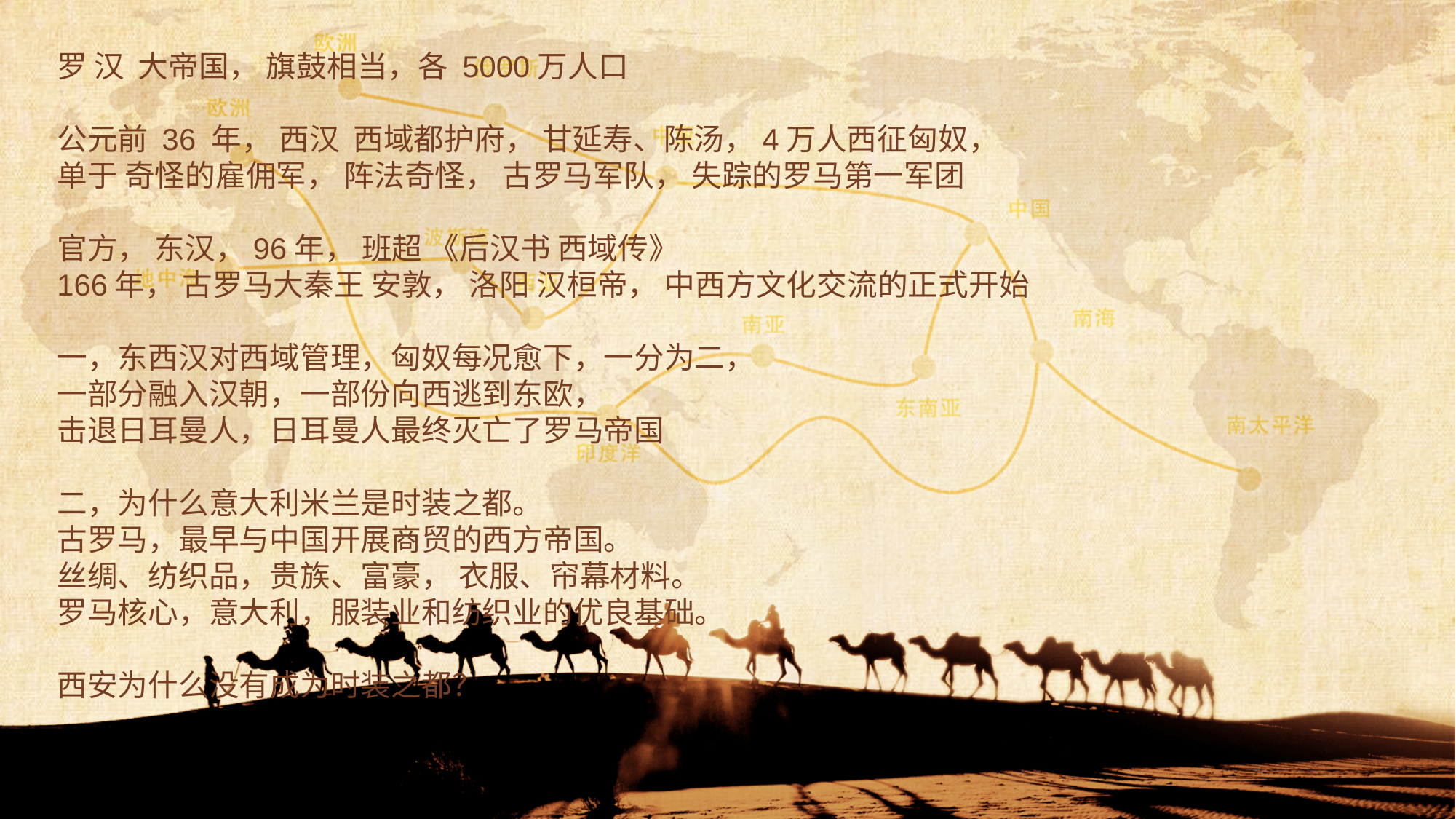

罗 汉  大帝国， 旗鼓相当，各 5000万人口

公元前 36 年， 西汉  西域都护府， 甘延寿、陈汤，4万人西征匈奴，
单于 奇怪的雇佣军， 阵法奇怪， 古罗马军队， 失踪的罗马第一军团

官方， 东汉，96年， 班超 《后汉书 西域传》
166年， 古罗马大秦王 安敦， 洛阳 汉桓帝， 中西方文化交流的正式开始

一，东西汉对西域管理，匈奴每况愈下，一分为二，
一部分融入汉朝，一部份向西逃到东欧，
击退日耳曼人，日耳曼人最终灭亡了罗马帝国

二，为什么意大利米兰是时装之都。
古罗马，最早与中国开展商贸的西方帝国。
丝绸、纺织品，贵族、富豪， 衣服、帘幕材料。
罗马核心，意大利，服装业和纺织业的优良基础。

西安为什么没有成为时装之都？